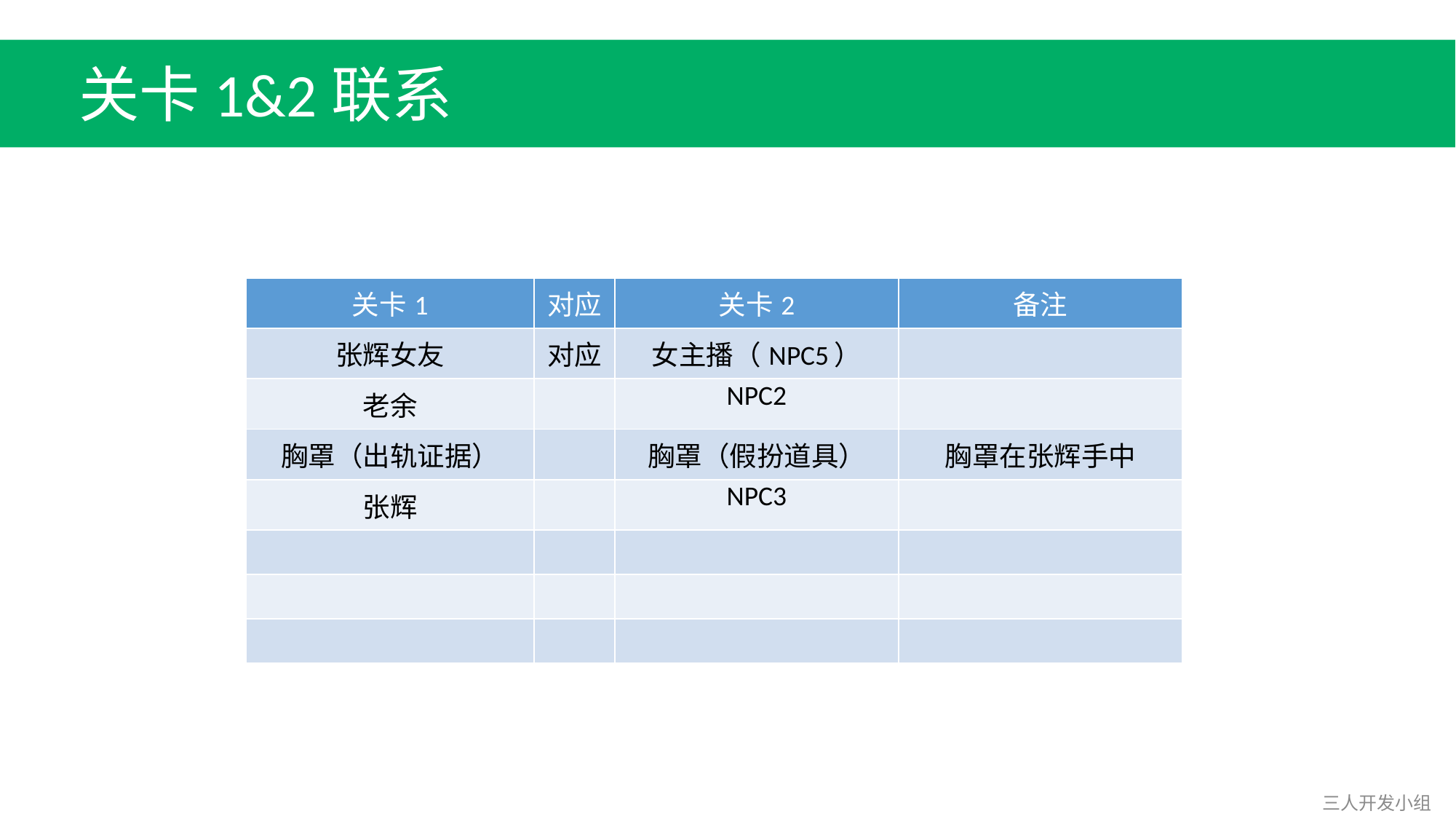

关卡1&2联系
| 关卡1 | 对应 | 关卡2 | 备注 |
| --- | --- | --- | --- |
| 张辉女友 | 对应 | 女主播（NPC5） |  |
| 老余 |  | NPC2 |  |
| 胸罩（出轨证据） |  | 胸罩（假扮道具） | 胸罩在张辉手中 |
| 张辉 |  | NPC3 |  |
|  |  |  |  |
|  |  |  |  |
|  |  |  |  |
三人开发小组